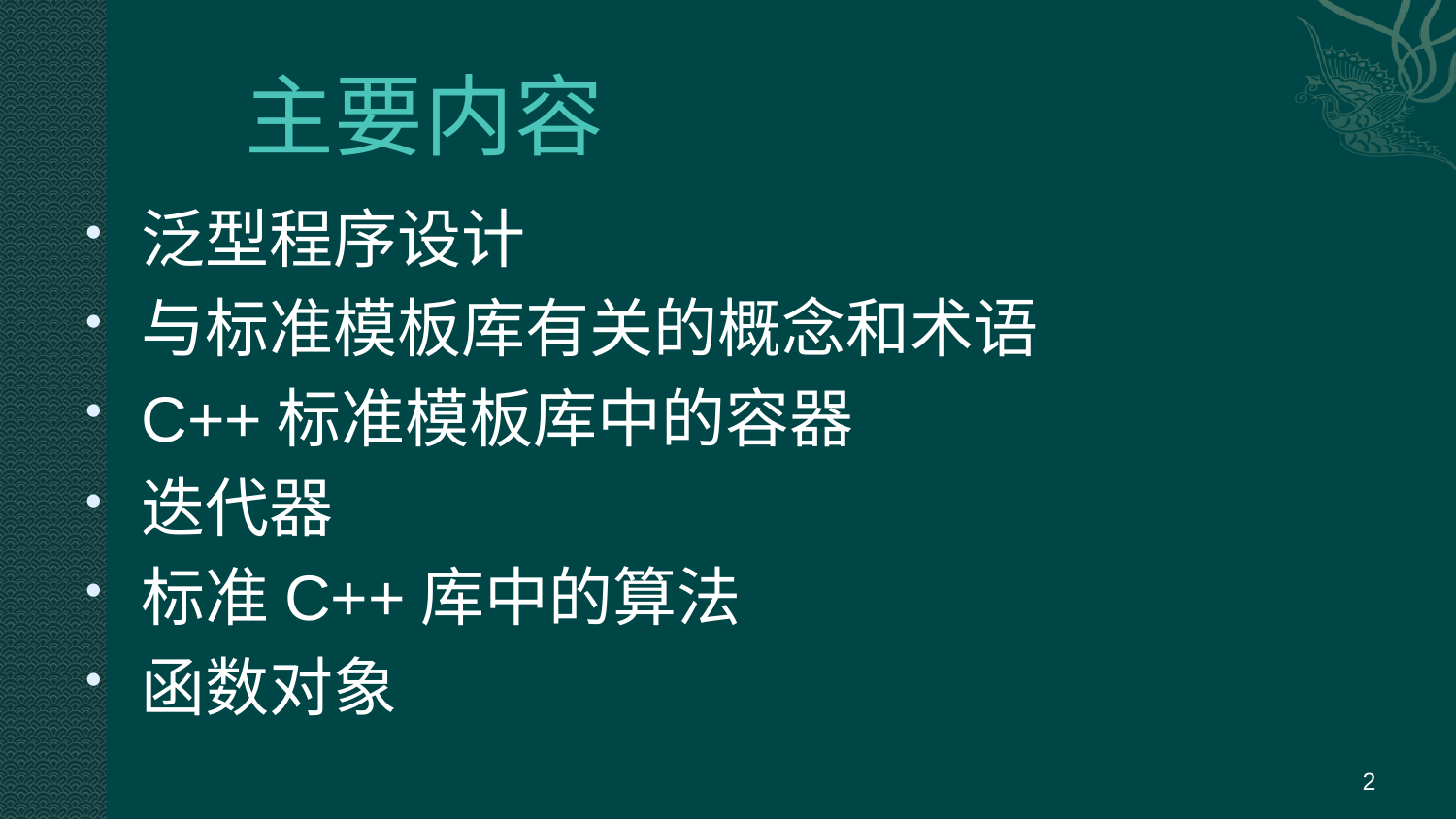

# 主要内容
泛型程序设计
与标准模板库有关的概念和术语
C++标准模板库中的容器
迭代器
标准C++库中的算法
函数对象
2